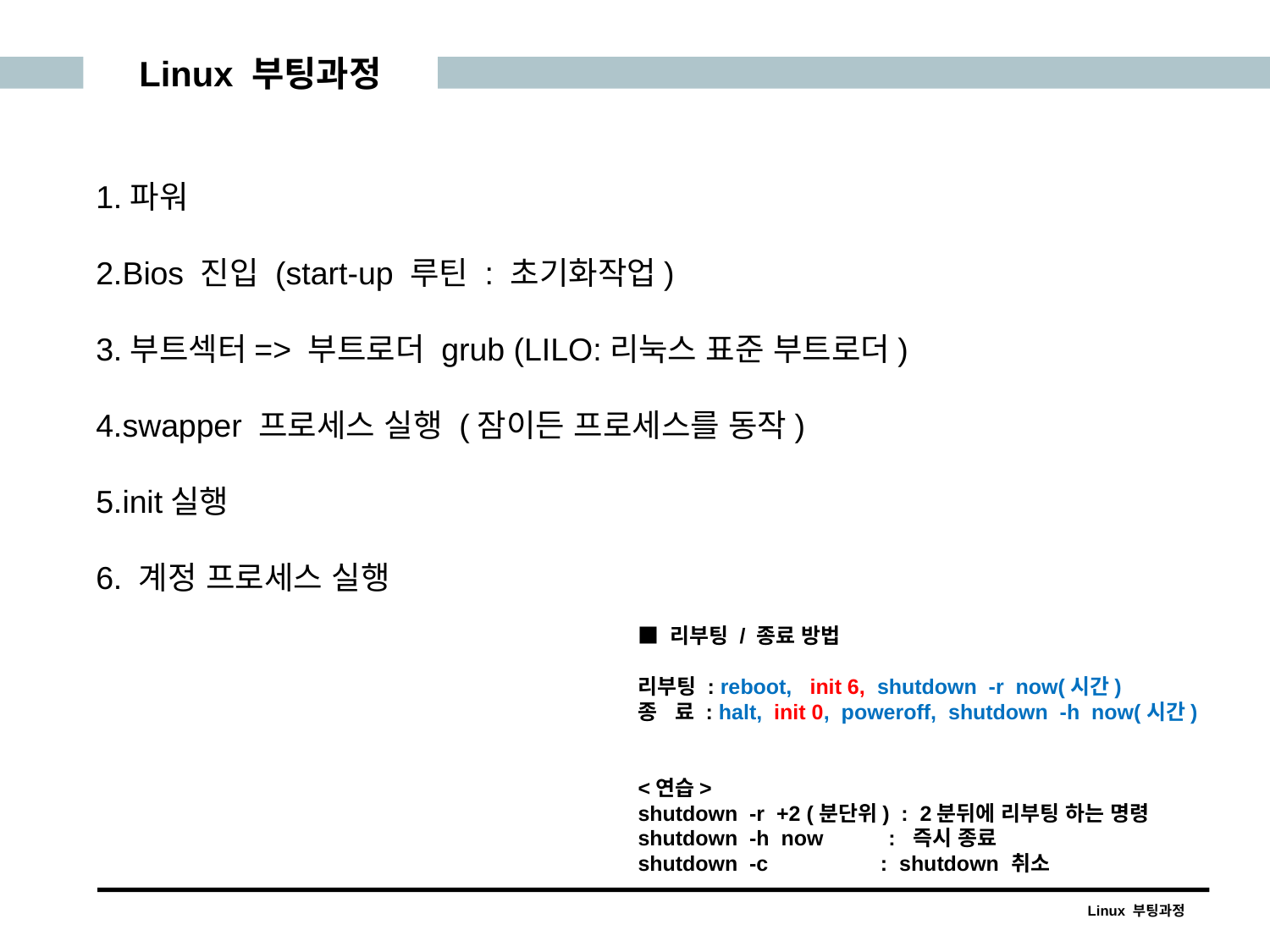

Linux 부팅과정

1.파워

2.Bios 진입 (start-up 루틴 : 초기화작업)

3.부트섹터=> 부트로더 grub (LILO:리눅스 표준 부트로더)

4.swapper 프로세스 실행 (잠이든 프로세스를 동작)

5.init실행

6. 계정 프로세스 실행
■ 리부팅 / 종료 방법
리부팅 : reboot,   init 6,  shutdown  -r  now(시간)
종   료 : halt,  init 0,  poweroff,  shutdown  -h  now(시간)

<연습>
shutdown  -r  +2 (분단위)  :  2분뒤에 리부팅 하는 명령
shutdown  -h  now           :  즉시 종료
shutdown  -c                   :  shutdown 취소

Linux 부팅과정